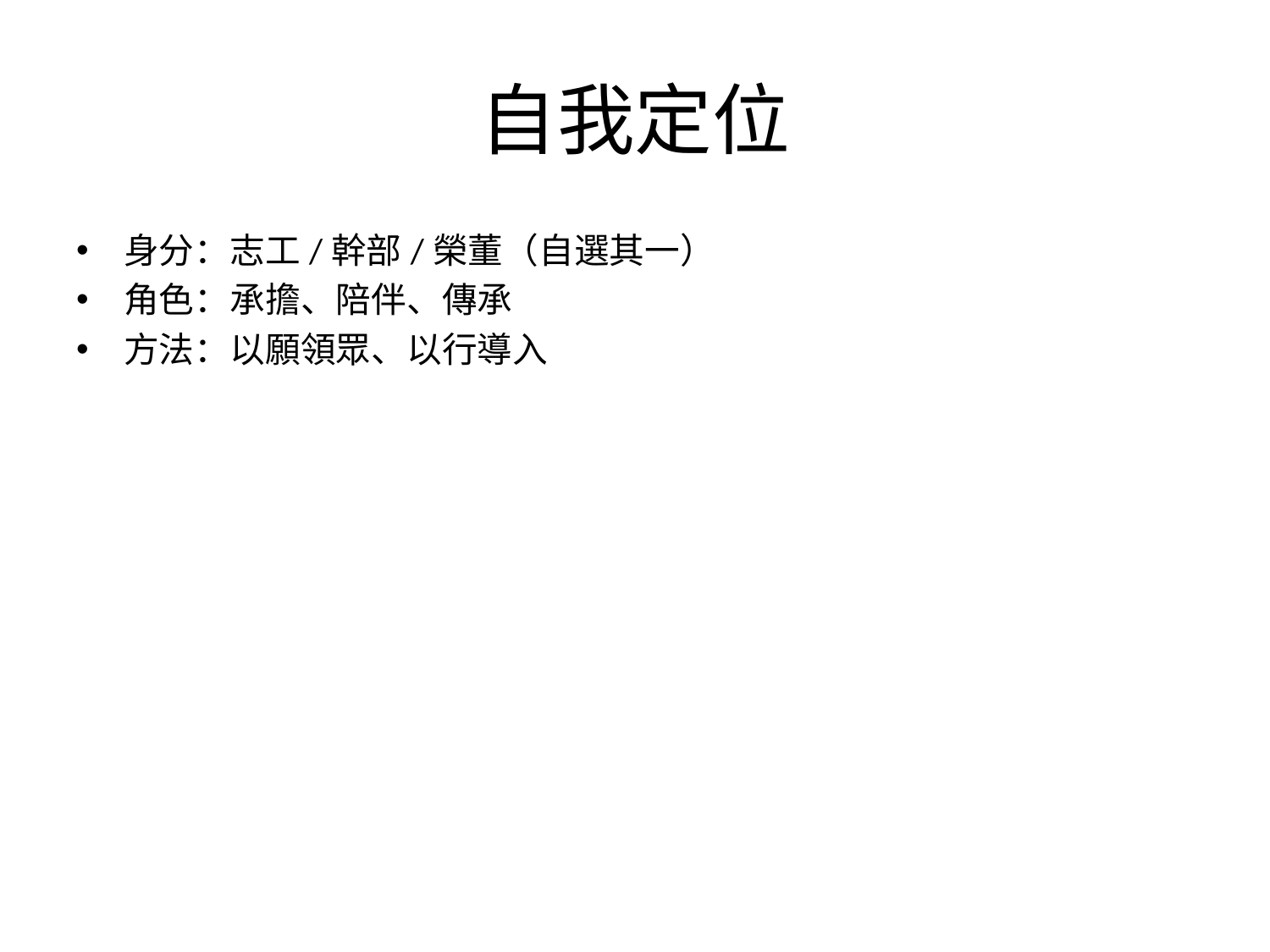

# 自我定位
身分：志工/幹部/榮董（自選其一）
角色：承擔、陪伴、傳承
方法：以願領眾、以行導入